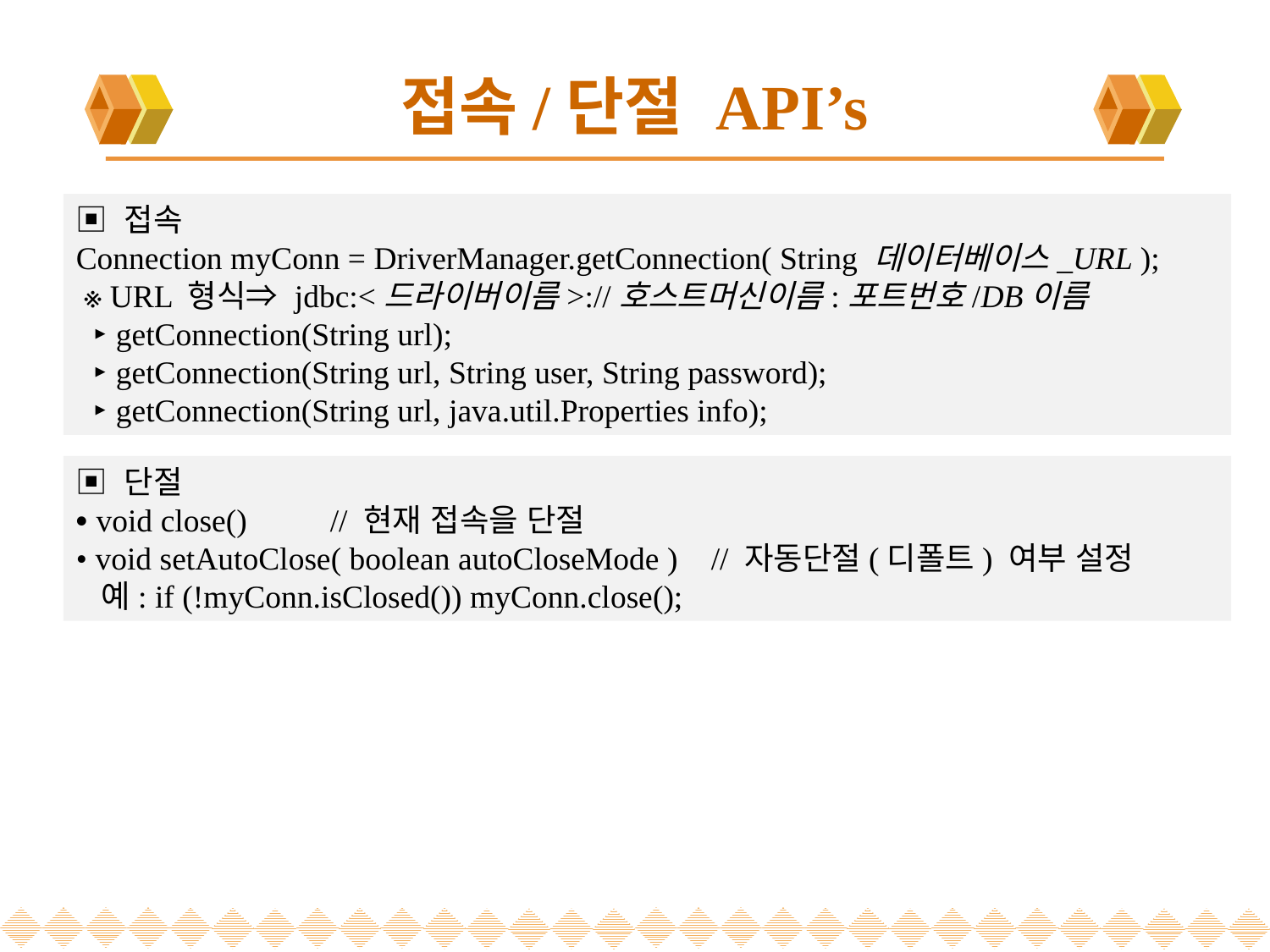

# 접속/단절 API’s
▣ 접속
Connection myConn = DriverManager.getConnection( String 데이터베이스_URL );
 ※ URL 형식⇒ jdbc:<드라이버이름>://호스트머신이름:포트번호/DB이름
  ‣ getConnection(String url);
  ‣ getConnection(String url, String user, String password);
  ‣ getConnection(String url, java.util.Properties info);
▣ 단절
• void close() 	// 현재 접속을 단절
• void setAutoClose( boolean autoCloseMode )	// 자동단절(디폴트) 여부 설정
  예: if (!myConn.isClosed()) myConn.close();